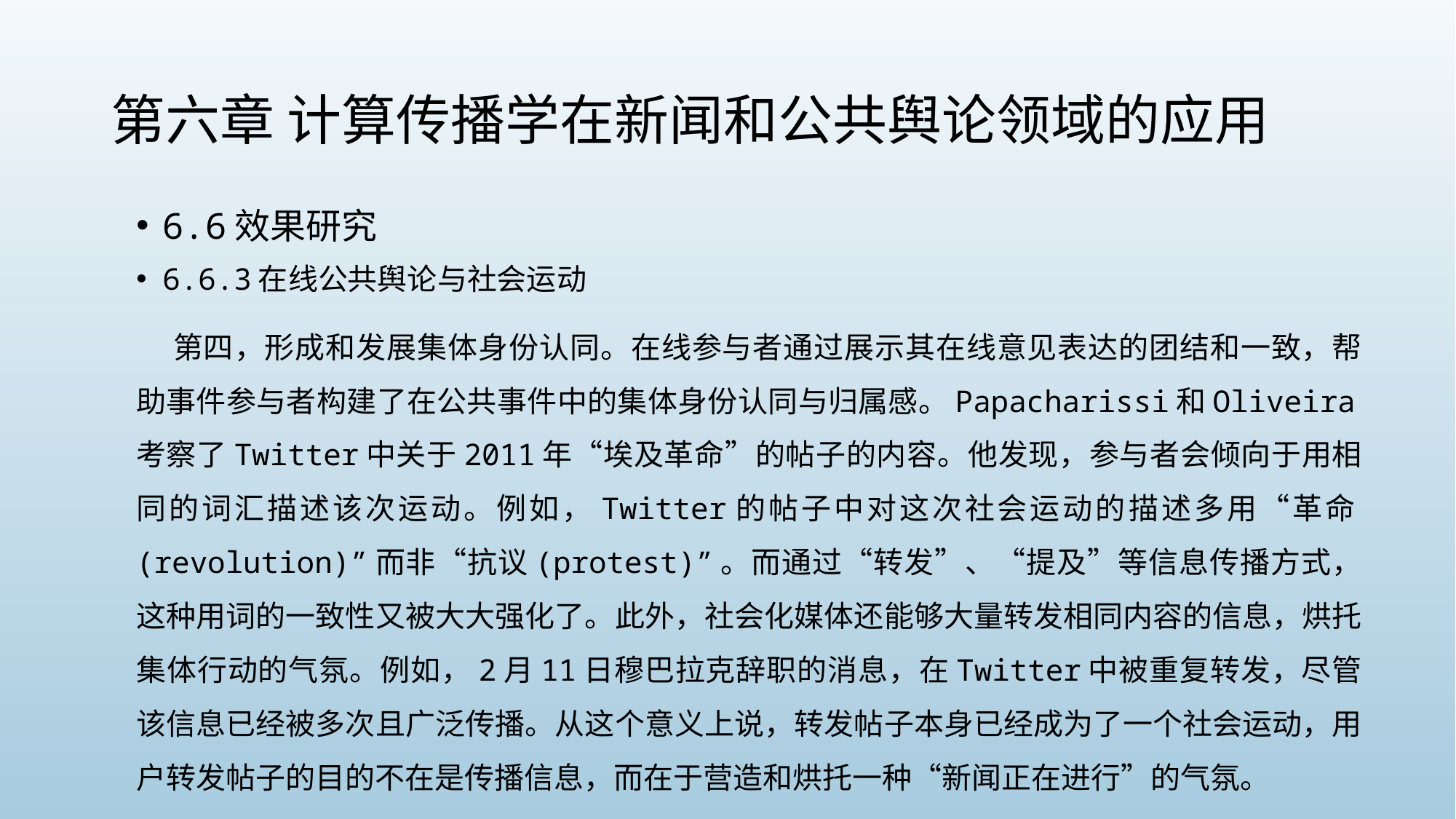

# 第六章 计算传播学在新闻和公共舆论领域的应用
6.6效果研究
6.6.3在线公共舆论与社会运动
    第四，形成和发展集体身份认同。在线参与者通过展示其在线意见表达的团结和一致，帮助事件参与者构建了在公共事件中的集体身份认同与归属感。Papacharissi和Oliveira考察了Twitter中关于2011年“埃及革命”的帖子的内容。他发现，参与者会倾向于用相同的词汇描述该次运动。例如，Twitter的帖子中对这次社会运动的描述多用“革命(revolution)”而非“抗议(protest)”。而通过“转发”、“提及”等信息传播方式，这种用词的一致性又被大大强化了。此外，社会化媒体还能够大量转发相同内容的信息，烘托集体行动的气氛。例如，2月11日穆巴拉克辞职的消息，在Twitter中被重复转发，尽管该信息已经被多次且广泛传播。从这个意义上说，转发帖子本身已经成为了一个社会运动，用户转发帖子的目的不在是传播信息，而在于营造和烘托一种“新闻正在进行”的气氛。